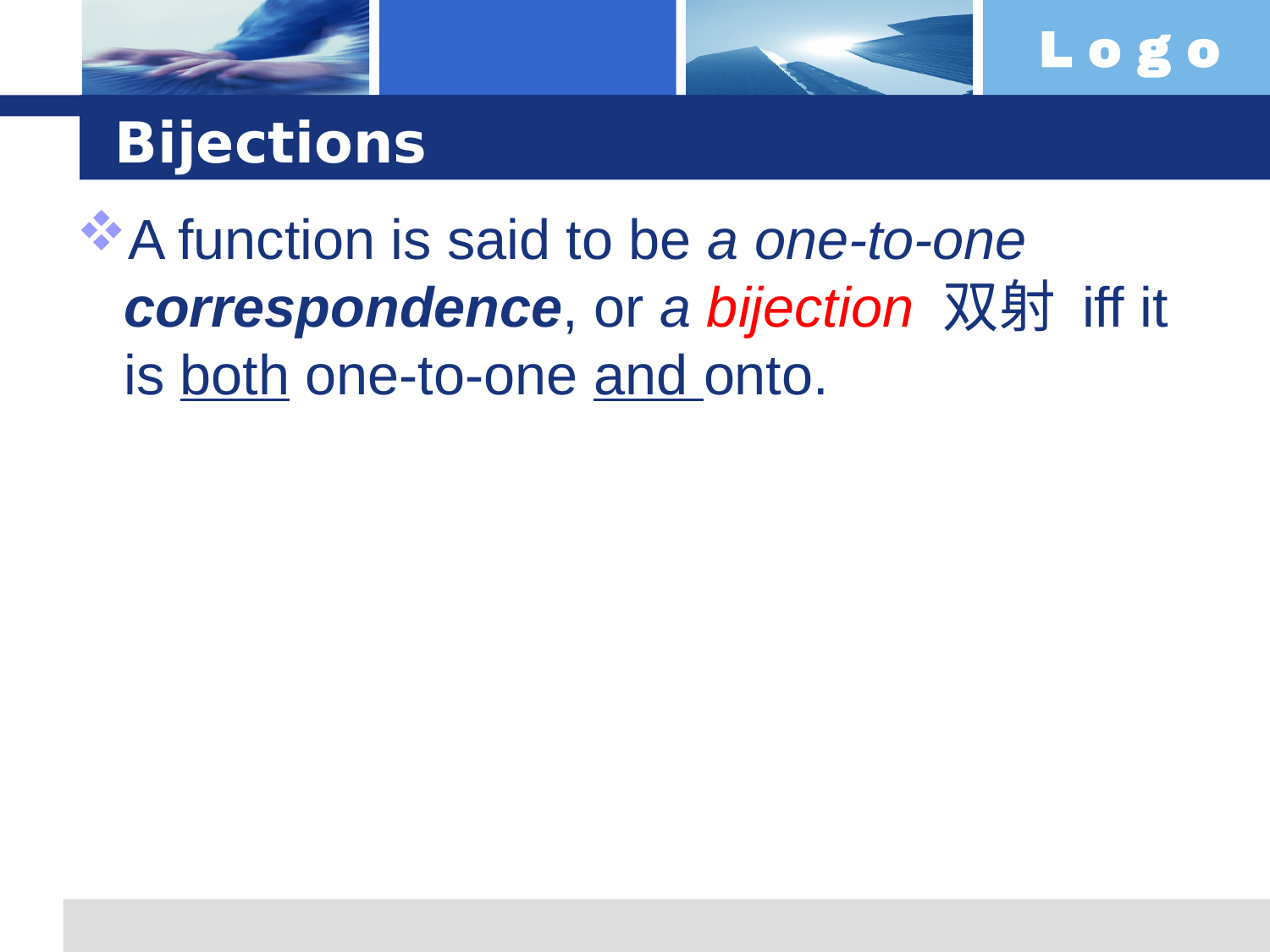

# Bijections
A function is said to be a one-to-one correspondence, or a bijection 双射 iff it is both one-to-one and onto.
42